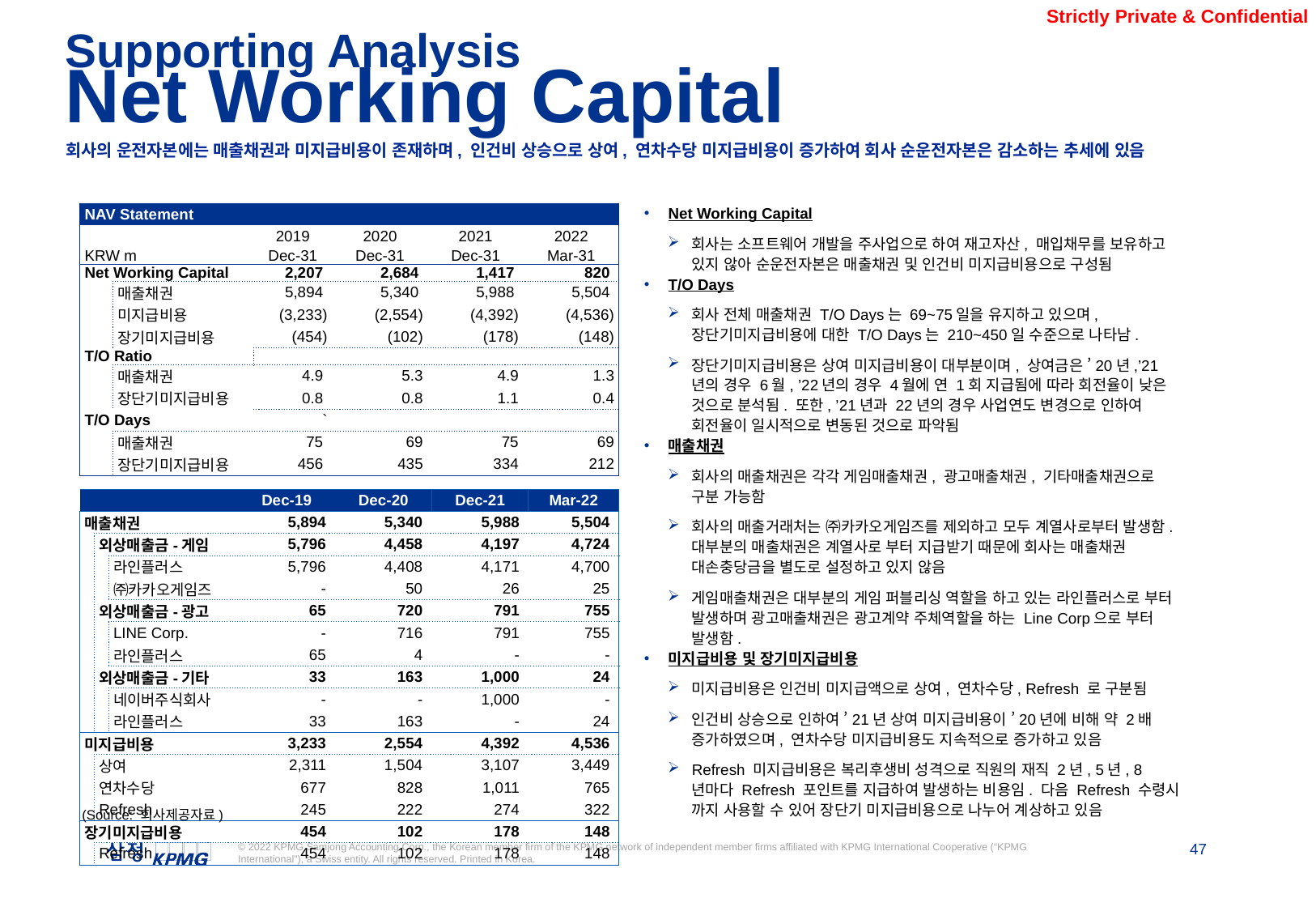

Supporting Analysis
Net Working Capital
회사의 운전자본에는 매출채권과 미지급비용이 존재하며, 인건비 상승으로 상여, 연차수당 미지급비용이 증가하여 회사 순운전자본은 감소하는 추세에 있음
Net Working Capital
회사는 소프트웨어 개발을 주사업으로 하여 재고자산, 매입채무를 보유하고 있지 않아 순운전자본은 매출채권 및 인건비 미지급비용으로 구성됨
T/O Days
회사 전체 매출채권 T/O Days는 69~75일을 유지하고 있으며, 장단기미지급비용에 대한 T/O Days는 210~450일 수준으로 나타남.
장단기미지급비용은 상여 미지급비용이 대부분이며, 상여금은 ’20년,’21년의 경우 6월, ’22년의 경우 4월에 연 1회 지급됨에 따라 회전율이 낮은 것으로 분석됨. 또한, ’21년과 22년의 경우 사업연도 변경으로 인하여 회전율이 일시적으로 변동된 것으로 파악됨
매출채권
회사의 매출채권은 각각 게임매출채권, 광고매출채권, 기타매출채권으로 구분 가능함
회사의 매출거래처는 ㈜카카오게임즈를 제외하고 모두 계열사로부터 발생함. 대부분의 매출채권은 계열사로 부터 지급받기 때문에 회사는 매출채권 대손충당금을 별도로 설정하고 있지 않음
게임매출채권은 대부분의 게임 퍼블리싱 역할을 하고 있는 라인플러스로 부터 발생하며 광고매출채권은 광고계약 주체역할을 하는 Line Corp으로 부터 발생함.
미지급비용 및 장기미지급비용
미지급비용은 인건비 미지급액으로 상여, 연차수당, Refresh 로 구분됨
인건비 상승으로 인하여 ’21년 상여 미지급비용이 ’20년에 비해 약 2배 증가하였으며, 연차수당 미지급비용도 지속적으로 증가하고 있음
Refresh 미지급비용은 복리후생비 성격으로 직원의 재직 2년, 5년, 8년마다 Refresh 포인트를 지급하여 발생하는 비용임. 다음 Refresh 수령시 까지 사용할 수 있어 장단기 미지급비용으로 나누어 계상하고 있음

| NAV Statement |  |  |  |  |  |
| --- | --- | --- | --- | --- | --- |
|  |  | 2019 | 2020 | 2021 | 2022 |
| KRW m |  | Dec-31 | Dec-31 | Dec-31 | Mar-31 |
| Net Working Capital |  | 2,207 | 2,684 | 1,417 | 820 |
|  | 매출채권 | 5,894 | 5,340 | 5,988 | 5,504 |
|  | 미지급비용 | (3,233) | (2,554) | (4,392) | (4,536) |
|  | 장기미지급비용 | (454) | (102) | (178) | (148) |
| T/O Ratio |  |  |  |  |  |
|  | 매출채권 | 4.9 | 5.3 | 4.9 | 1.3 |
|  | 장단기미지급비용 | 0.8 | 0.8 | 1.1 | 0.4 |
| T/O Days |  | ` |  |  |  |
|  | 매출채권 | 75 | 69 | 75 | 69 |
|  | 장단기미지급비용 | 456 | 435 | 334 | 212 |
|  |  |  | Dec-19 | Dec-20 | Dec-21 | Mar-22 |
| --- | --- | --- | --- | --- | --- | --- |
| 매출채권 |  |  | 5,894 | 5,340 | 5,988 | 5,504 |
|  | 외상매출금-게임 |  | 5,796 | 4,458 | 4,197 | 4,724 |
|  |  | 라인플러스 | 5,796 | 4,408 | 4,171 | 4,700 |
|  |  | ㈜카카오게임즈 | - | 50 | 26 | 25 |
|  | 외상매출금-광고 |  | 65 | 720 | 791 | 755 |
|  |  | LINE Corp. | - | 716 | 791 | 755 |
|  |  | 라인플러스 | 65 | 4 | - | - |
|  | 외상매출금-기타 |  | 33 | 163 | 1,000 | 24 |
|  |  | 네이버주식회사 | - | - | 1,000 | - |
|  |  | 라인플러스 | 33 | 163 | - | 24 |
| 미지급비용 |  |  | 3,233 | 2,554 | 4,392 | 4,536 |
|  | 상여 |  | 2,311 | 1,504 | 3,107 | 3,449 |
|  | 연차수당 |  | 677 | 828 | 1,011 | 765 |
|  | Refresh |  | 245 | 222 | 274 | 322 |
| 장기미지급비용 |  |  | 454 | 102 | 178 | 148 |
|  | Refresh |  | 454 | 102 | 178 | 148 |
(Source: 회사제공자료)